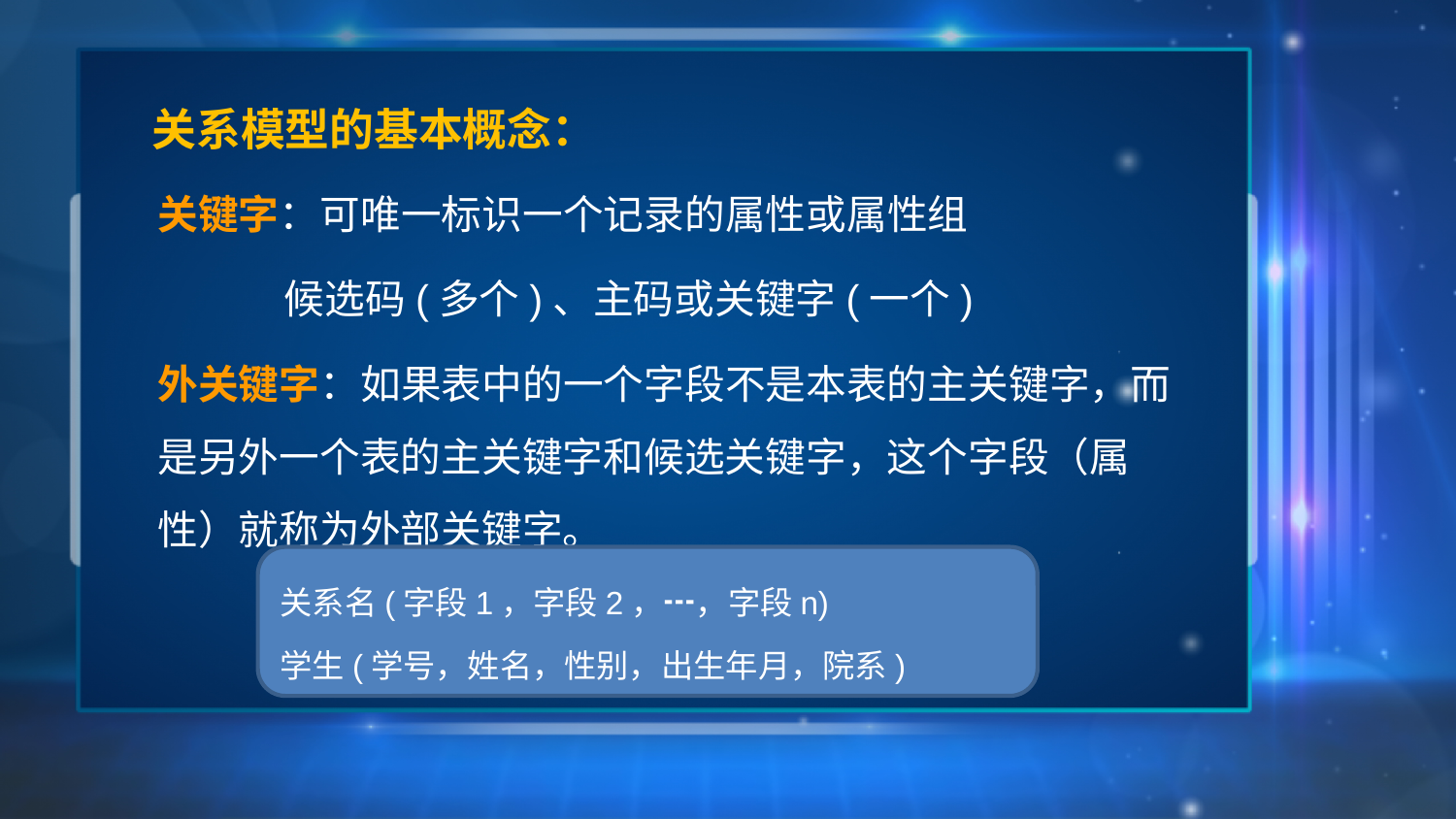

# 关系模型的基本概念：
关键字：可唯一标识一个记录的属性或属性组
             候选码(多个)、主码或关键字(一个)
外关键字：如果表中的一个字段不是本表的主关键字，而是另外一个表的主关键字和候选关键字，这个字段（属性）就称为外部关键字。
关系名(字段1，字段2，┅，字段n)
学生(学号，姓名，性别，出生年月，院系)